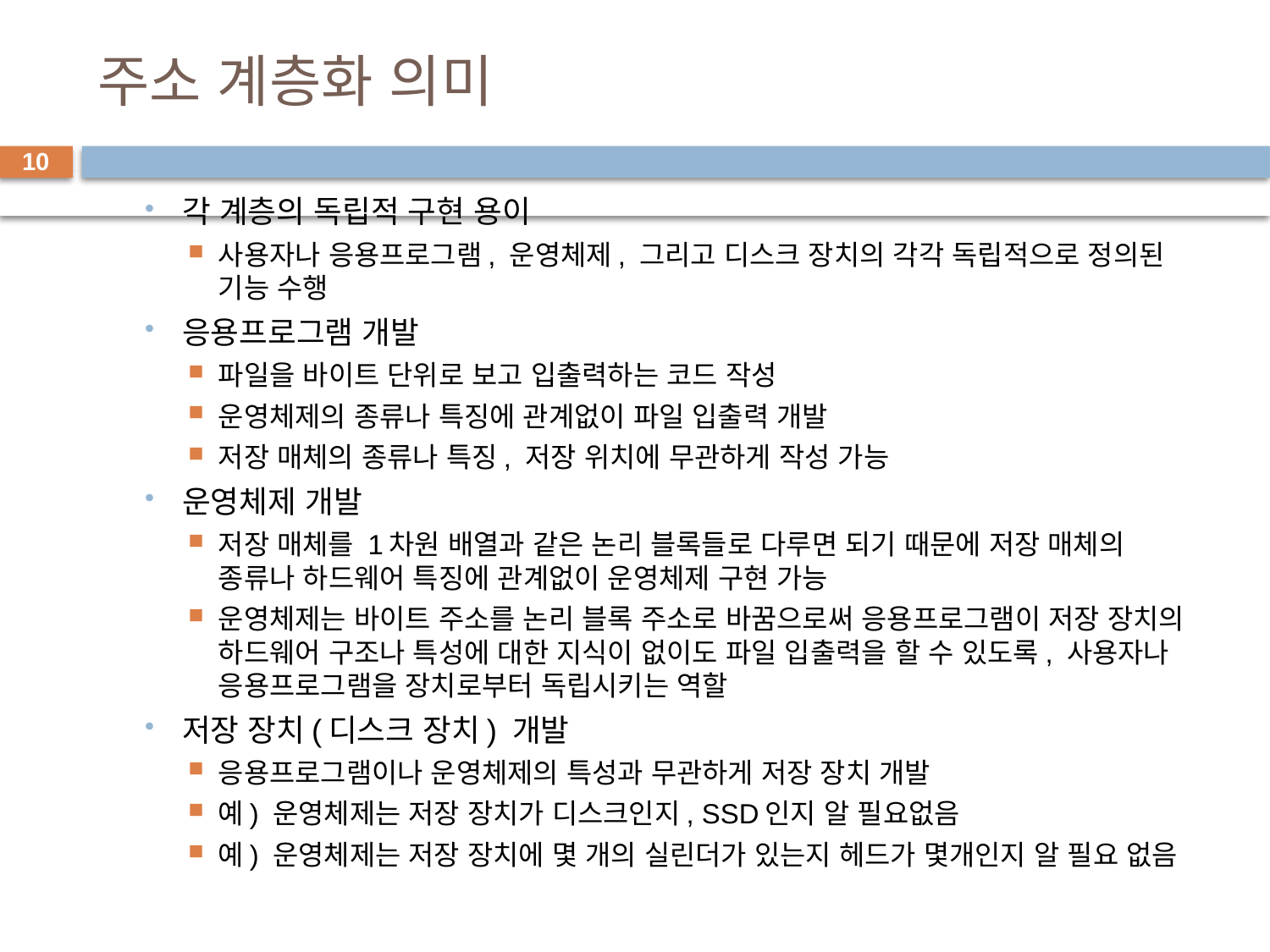

# 주소 계층화 의미
10
각 계층의 독립적 구현 용이
사용자나 응용프로그램, 운영체제, 그리고 디스크 장치의 각각 독립적으로 정의된 기능 수행
응용프로그램 개발
파일을 바이트 단위로 보고 입출력하는 코드 작성
운영체제의 종류나 특징에 관계없이 파일 입출력 개발
저장 매체의 종류나 특징, 저장 위치에 무관하게 작성 가능
운영체제 개발
저장 매체를 1차원 배열과 같은 논리 블록들로 다루면 되기 때문에 저장 매체의 종류나 하드웨어 특징에 관계없이 운영체제 구현 가능
운영체제는 바이트 주소를 논리 블록 주소로 바꿈으로써 응용프로그램이 저장 장치의 하드웨어 구조나 특성에 대한 지식이 없이도 파일 입출력을 할 수 있도록, 사용자나 응용프로그램을 장치로부터 독립시키는 역할
저장 장치(디스크 장치) 개발
응용프로그램이나 운영체제의 특성과 무관하게 저장 장치 개발
예) 운영체제는 저장 장치가 디스크인지, SSD인지 알 필요없음
예) 운영체제는 저장 장치에 몇 개의 실린더가 있는지 헤드가 몇개인지 알 필요 없음